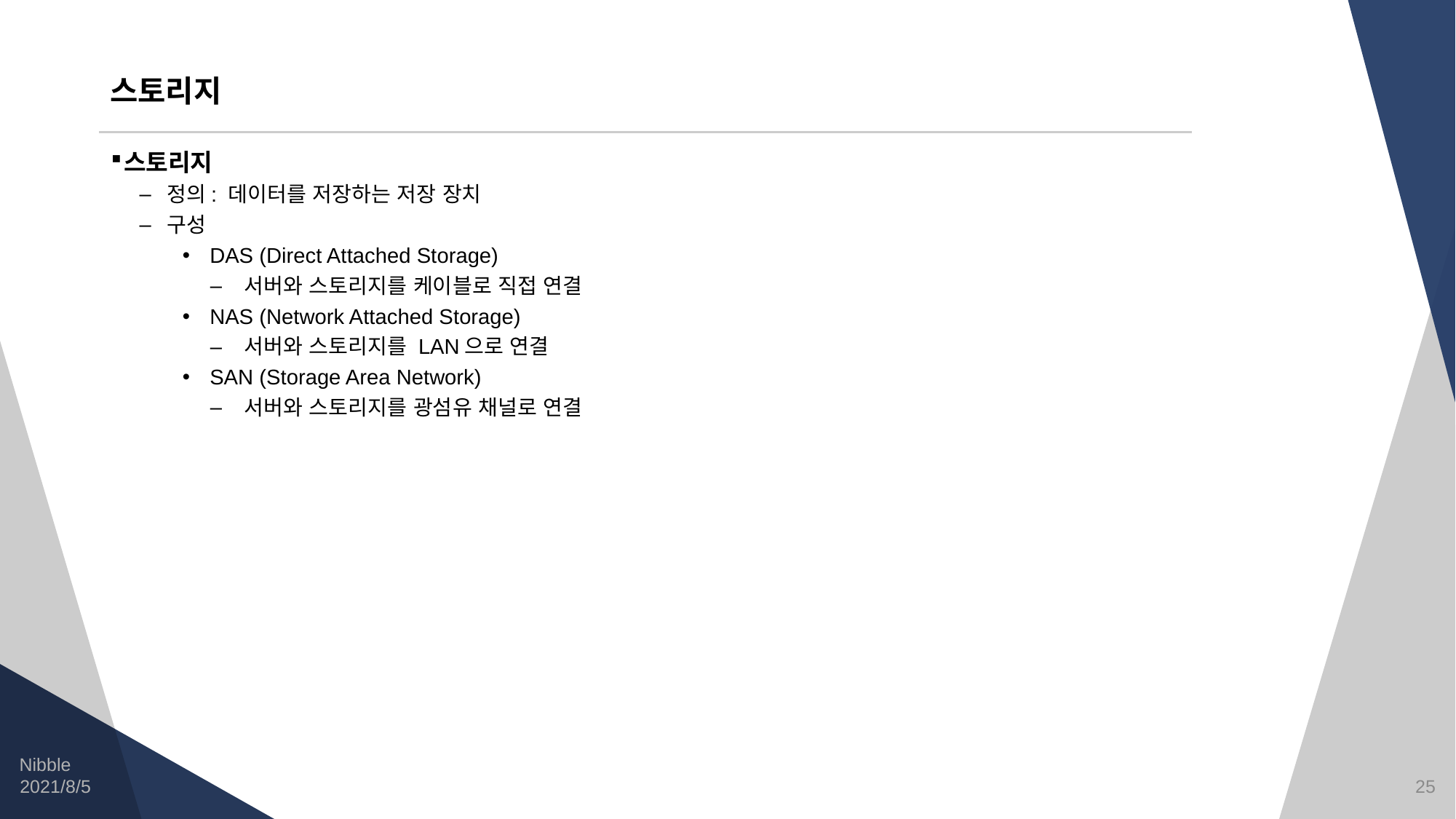

# 스토리지

스토리지
정의: 데이터를 저장하는 저장 장치
구성
DAS (Direct Attached Storage)
서버와 스토리지를 케이블로 직접 연결
NAS (Network Attached Storage)
서버와 스토리지를 LAN으로 연결
SAN (Storage Area Network)
서버와 스토리지를 광섬유 채널로 연결

Nibble
2021/8/5
25